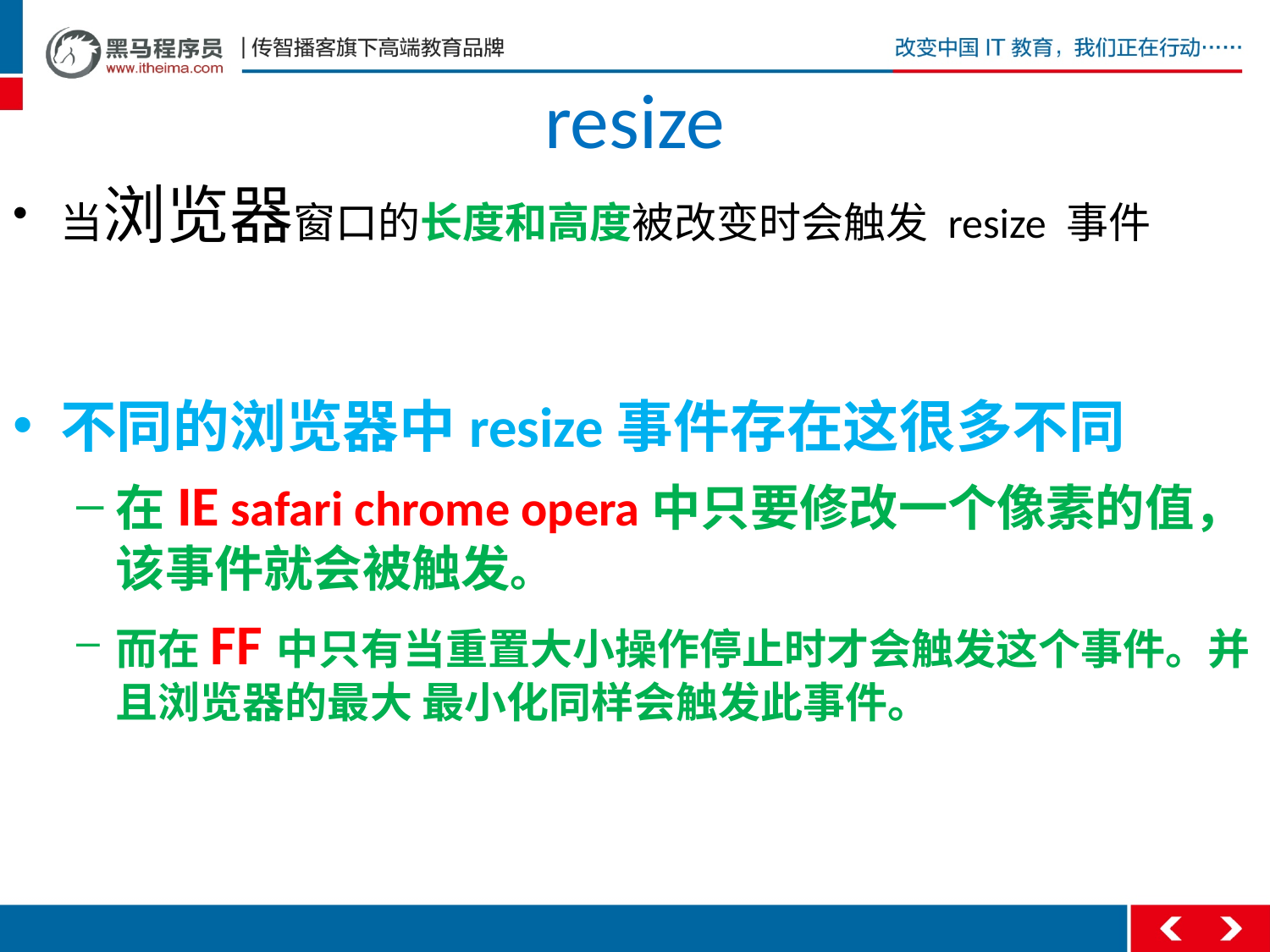

# resize
当浏览器窗口的长度和高度被改变时会触发 resize 事件

不同的浏览器中resize事件存在这很多不同
在IE safari chrome opera中只要修改一个像素的值，该事件就会被触发。
而在FF中只有当重置大小操作停止时才会触发这个事件。并且浏览器的最大 最小化同样会触发此事件。